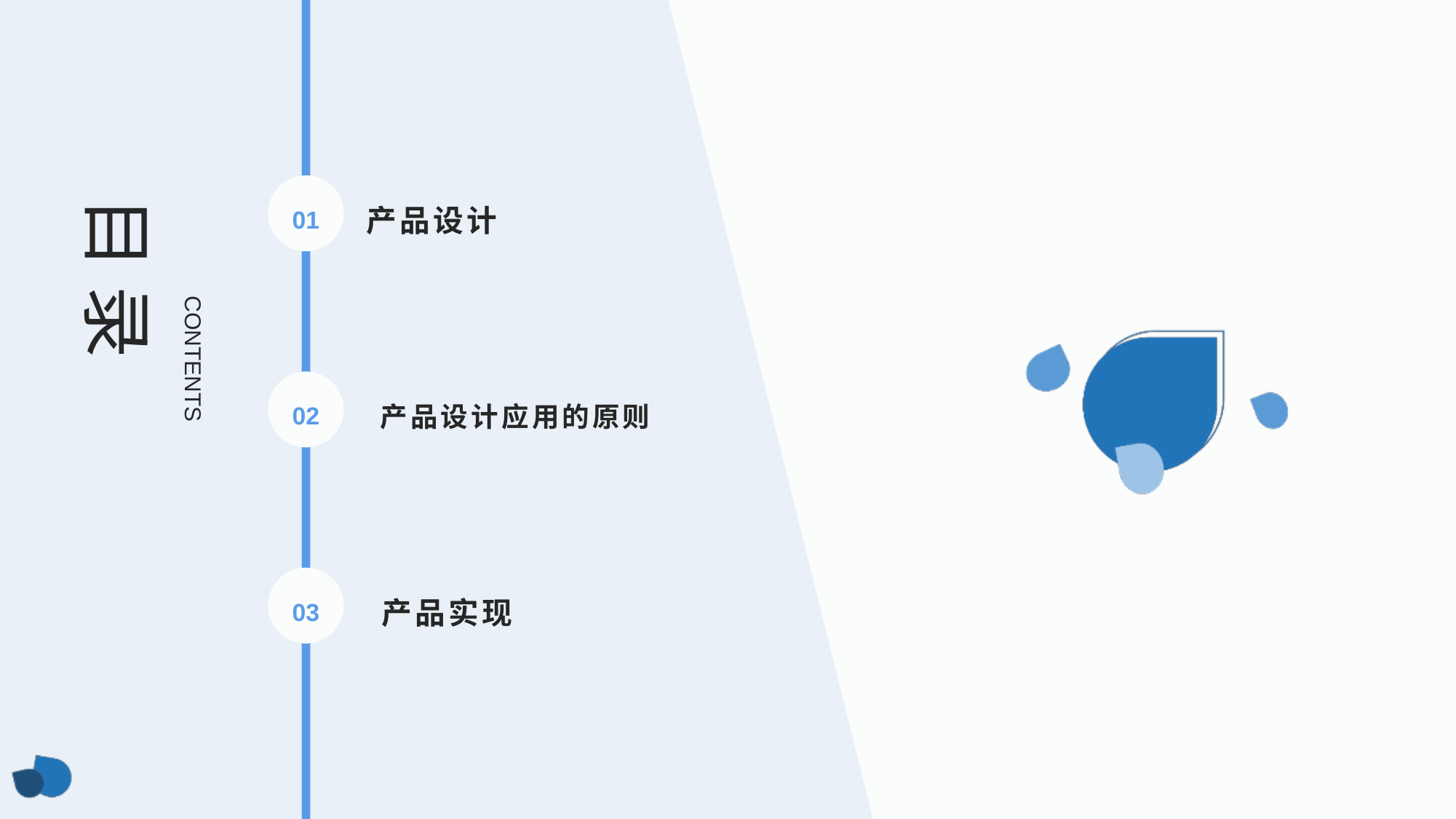

目 录
产品设计
01
CONTENTS
产品设计应用的原则
02
产品实现
03